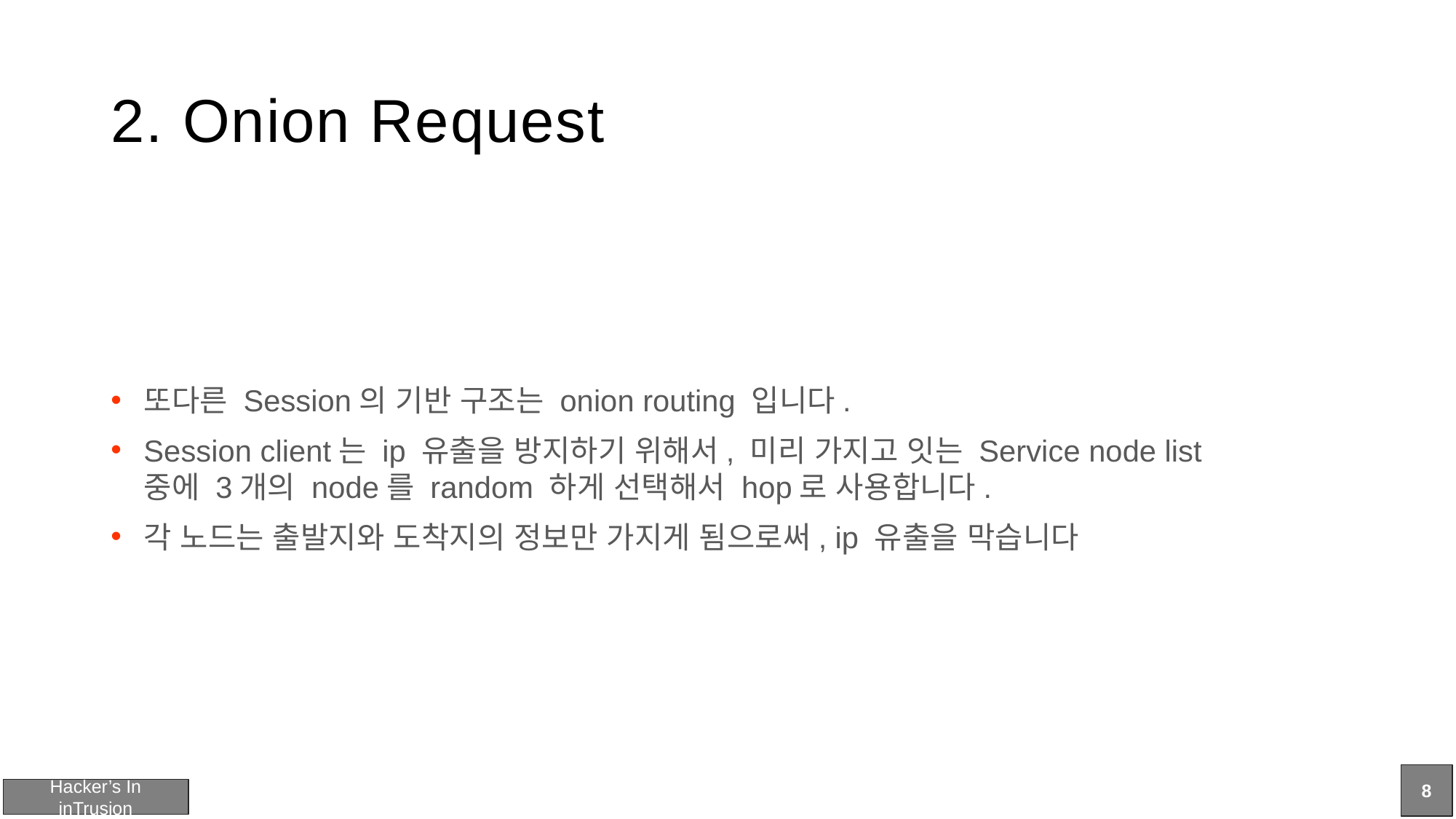

# 2. Onion Request
또다른 Session의 기반 구조는 onion routing 입니다.
Session client는 ip 유출을 방지하기 위해서, 미리 가지고 잇는 Service node list 중에 3개의 node를 random 하게 선택해서 hop로 사용합니다.
각 노드는 출발지와 도착지의 정보만 가지게 됨으로써, ip 유출을 막습니다

8
Hacker’s In inTrusion